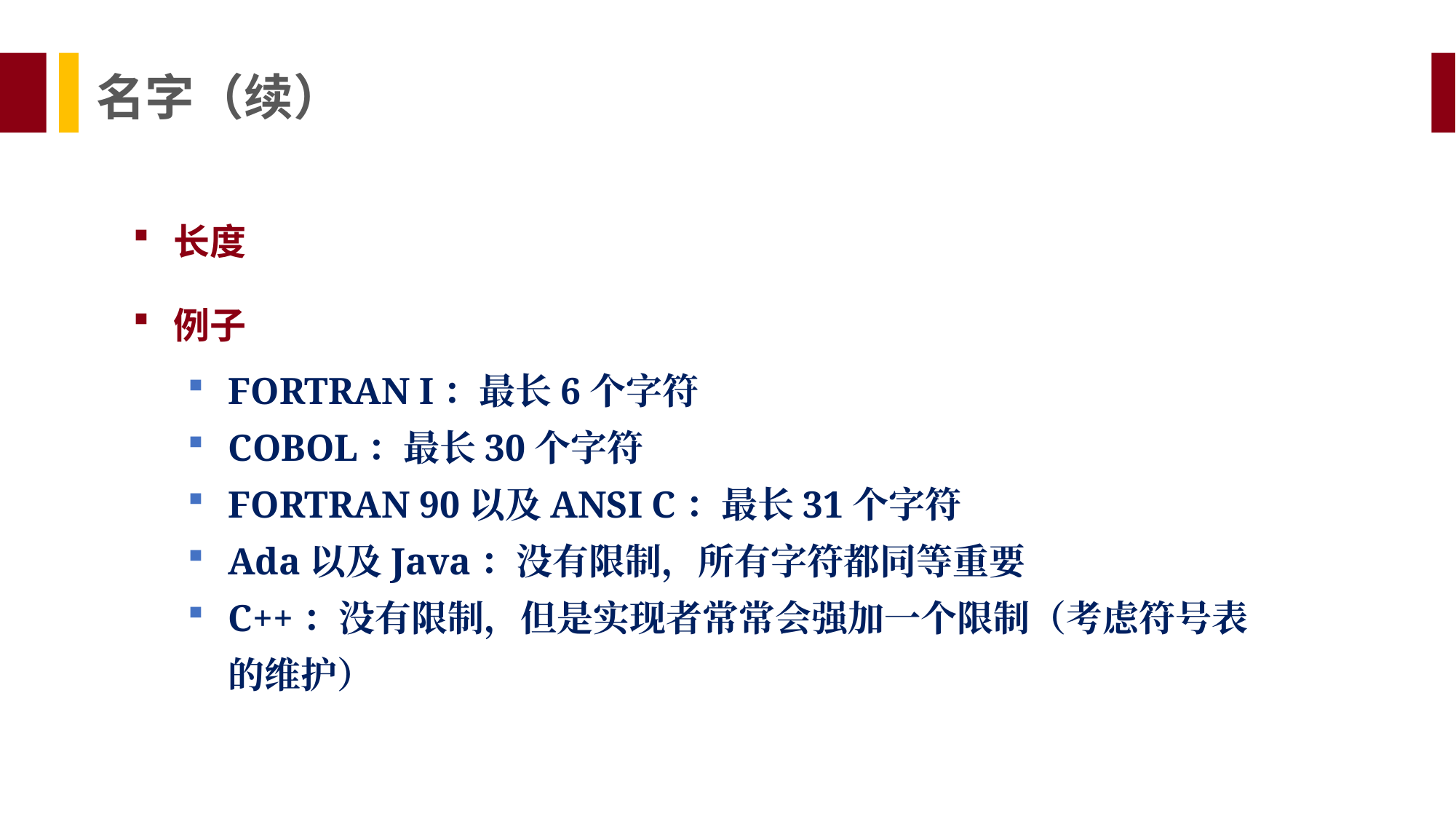

名字（续）

长度
例子
FORTRAN I：最长6个字符
COBOL：最长30个字符
FORTRAN 90以及ANSI C：最长31个字符
Ada以及Java：没有限制，所有字符都同等重要
C++：没有限制，但是实现者常常会强加一个限制（考虑符号表的维护）